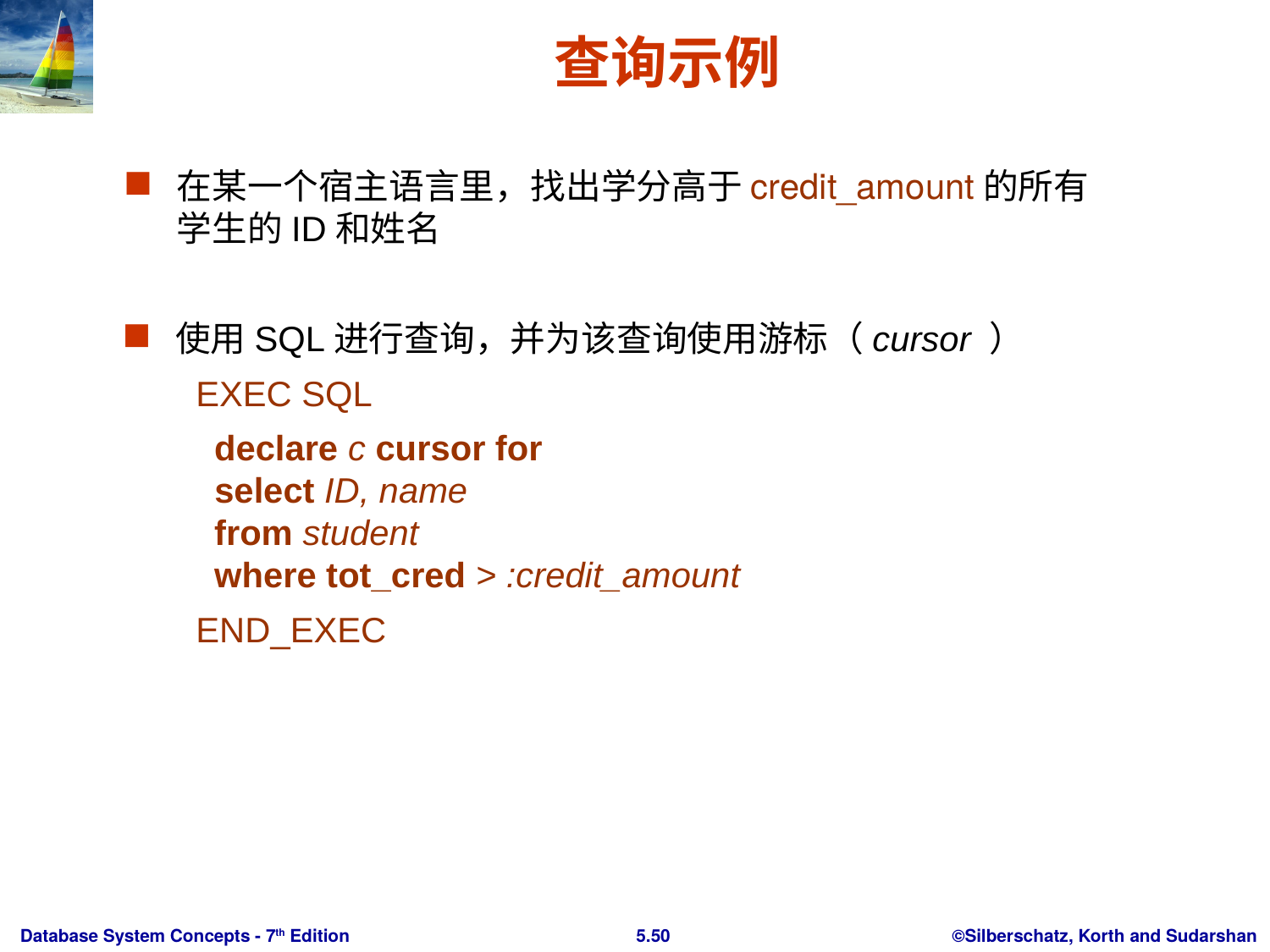

# 查询示例
在某一个宿主语言里，找出学分高于credit_amount的所有学生的ID和姓名
使用SQL进行查询，并为该查询使用游标（cursor ）
       EXEC SQL
	    declare c cursor for
    select ID, name
    from student
    where tot_cred > :credit_amount
       END_EXEC